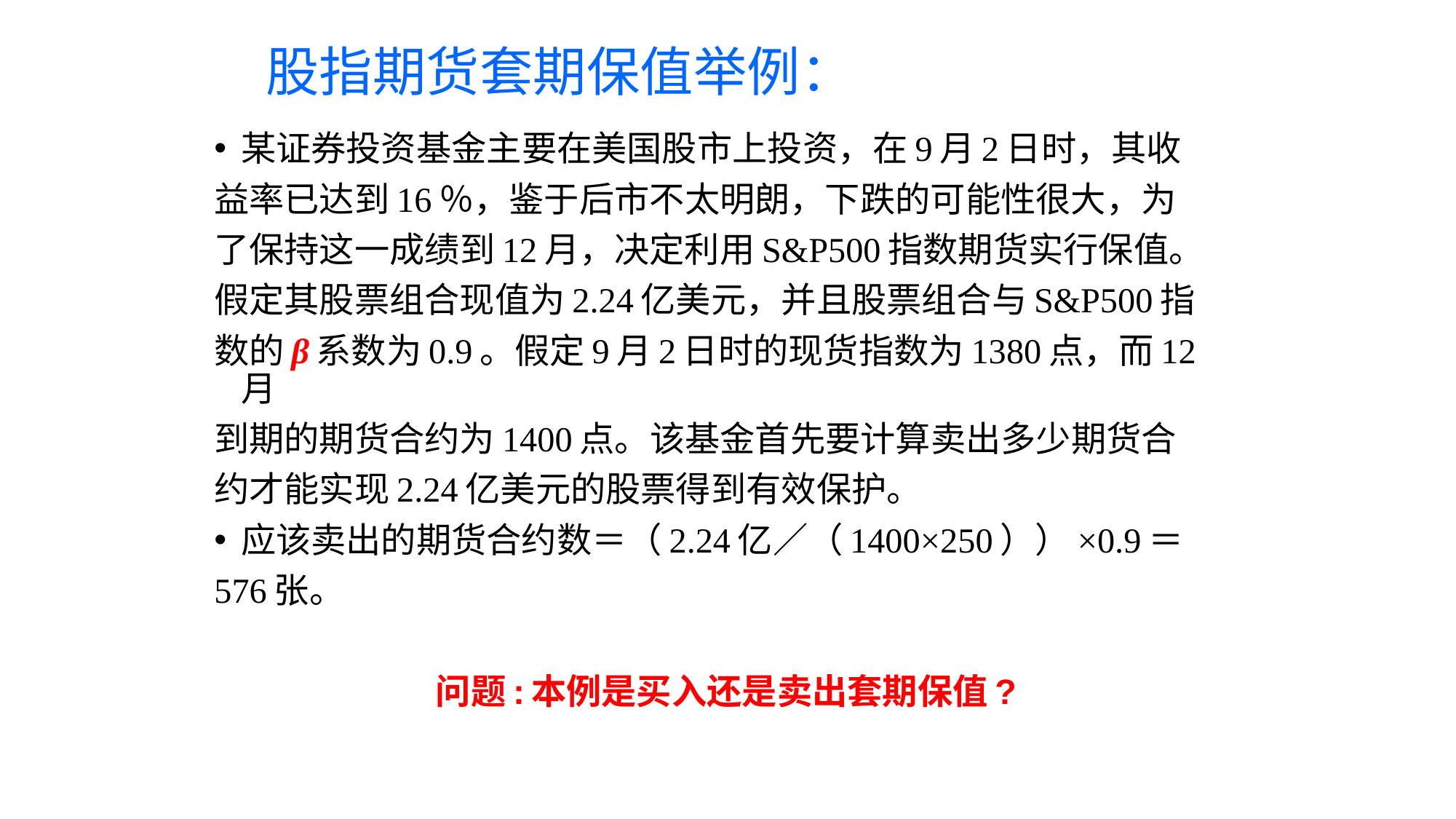

# 股指期货套期保值举例：
某证券投资基金主要在美国股市上投资，在9月2日时，其收
益率已达到16％，鉴于后市不太明朗，下跌的可能性很大，为
了保持这一成绩到12月，决定利用S&P500指数期货实行保值。
假定其股票组合现值为2.24亿美元，并且股票组合与S&P500指
数的β系数为0.9。假定9月2日时的现货指数为1380点，而12月
到期的期货合约为1400点。该基金首先要计算卖出多少期货合
约才能实现2.24亿美元的股票得到有效保护。
应该卖出的期货合约数＝（2.24亿∕（1400×250））×0.9＝
576张。

  问题:本例是买入还是卖出套期保值?